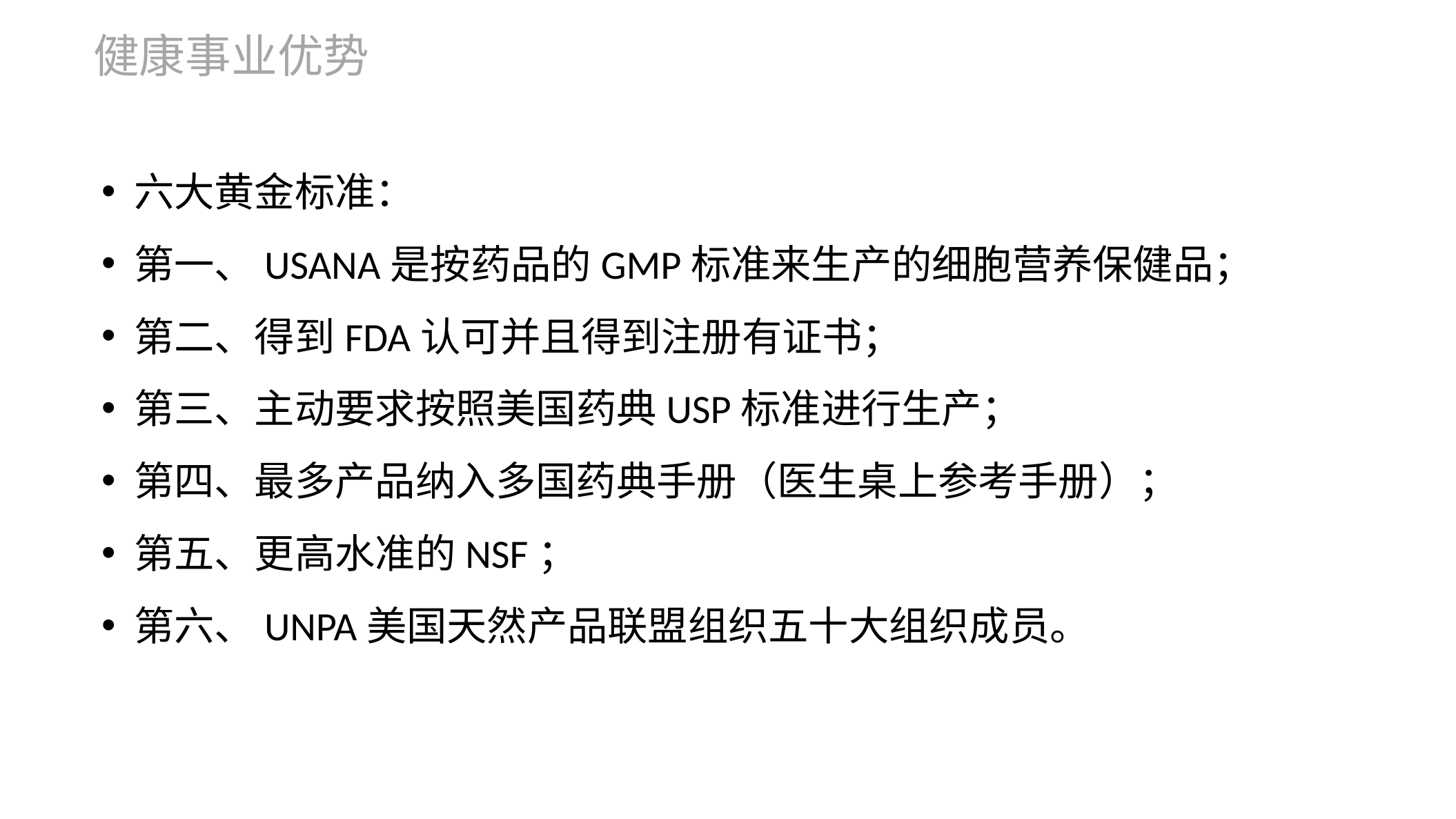

健康事业优势
六大黄金标准：
第一、USANA是按药品的GMP标准来生产的细胞营养保健品；
第二、得到FDA认可并且得到注册有证书；
第三、主动要求按照美国药典USP标准进行生产；
第四、最多产品纳入多国药典手册（医生桌上参考手册）；
第五、更高水准的NSF；
第六、UNPA美国天然产品联盟组织五十大组织成员。